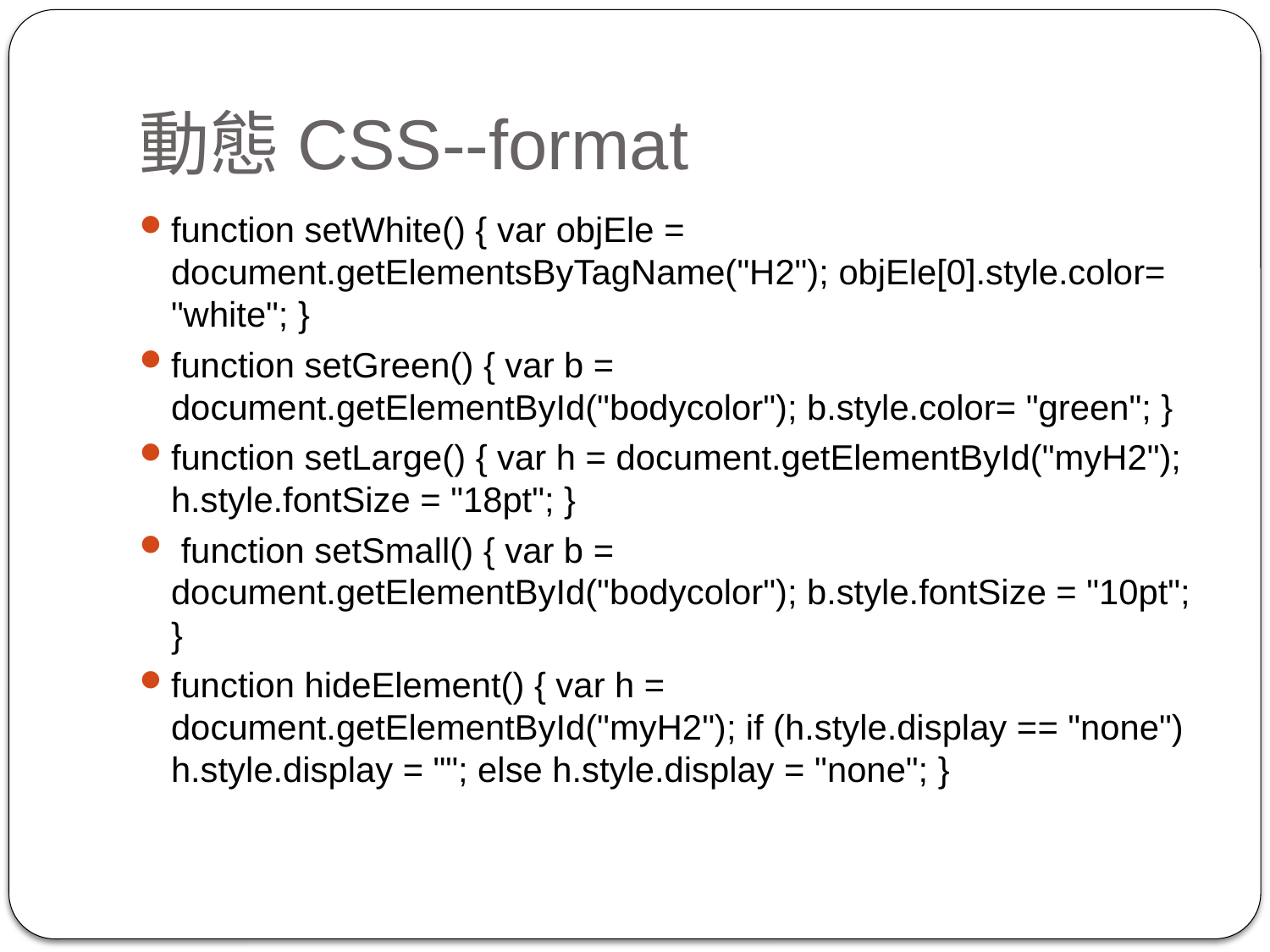

# 動態CSS--format
function setWhite() { var objEle = document.getElementsByTagName("H2"); objEle[0].style.color= "white"; }
function setGreen() { var b = document.getElementById("bodycolor"); b.style.color= "green"; }
function setLarge() { var h = document.getElementById("myH2"); h.style.fontSize = "18pt"; }
 function setSmall() { var b = document.getElementById("bodycolor"); b.style.fontSize = "10pt"; }
function hideElement() { var h = document.getElementById("myH2"); if (h.style.display == "none") h.style.display = ""; else h.style.display = "none"; }